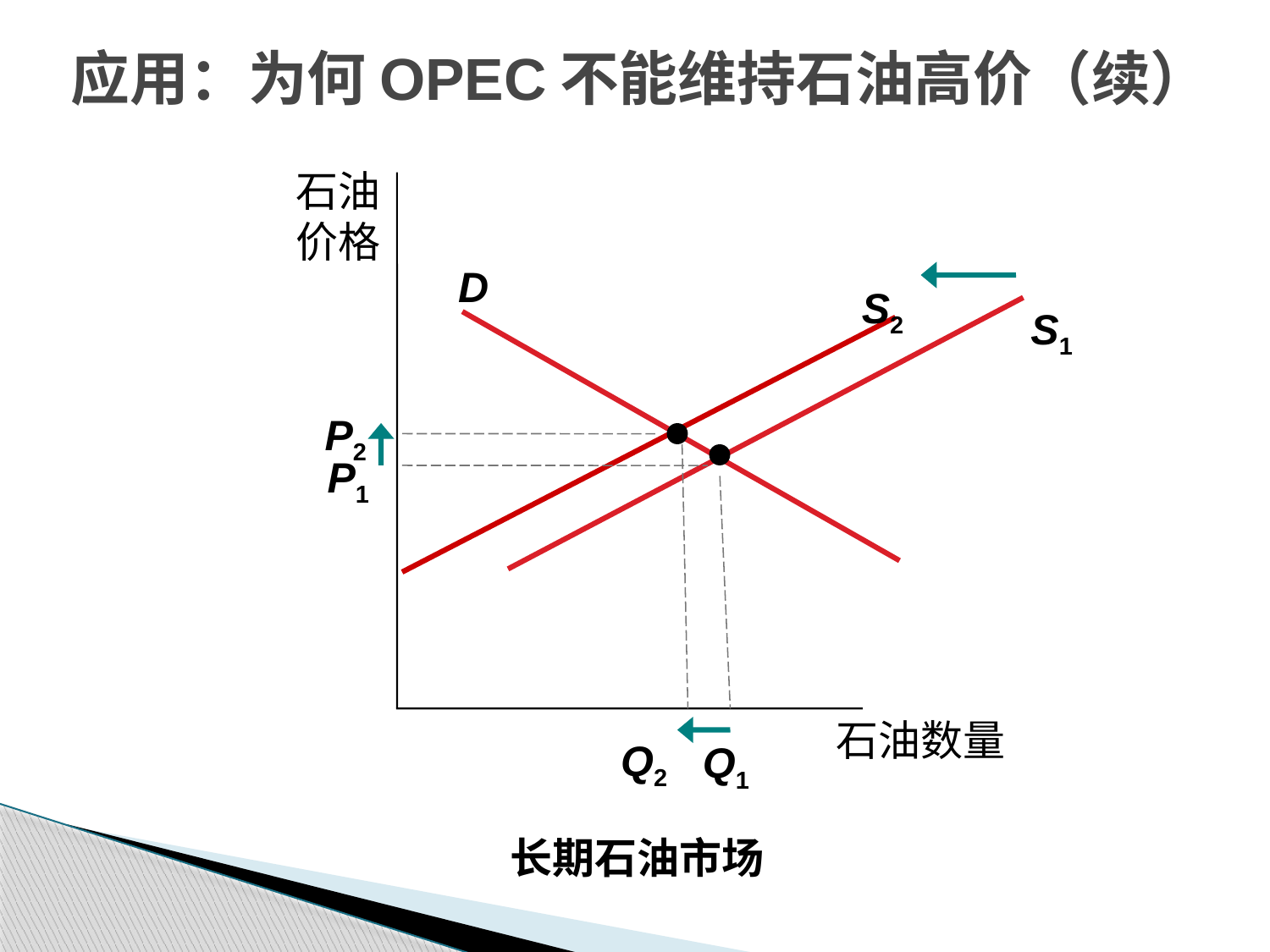

应用：为何OPEC不能维持石油高价（续）
石油价格

石油数量
D

S2

S1

P2

Q2
P1

Q1

长期石油市场